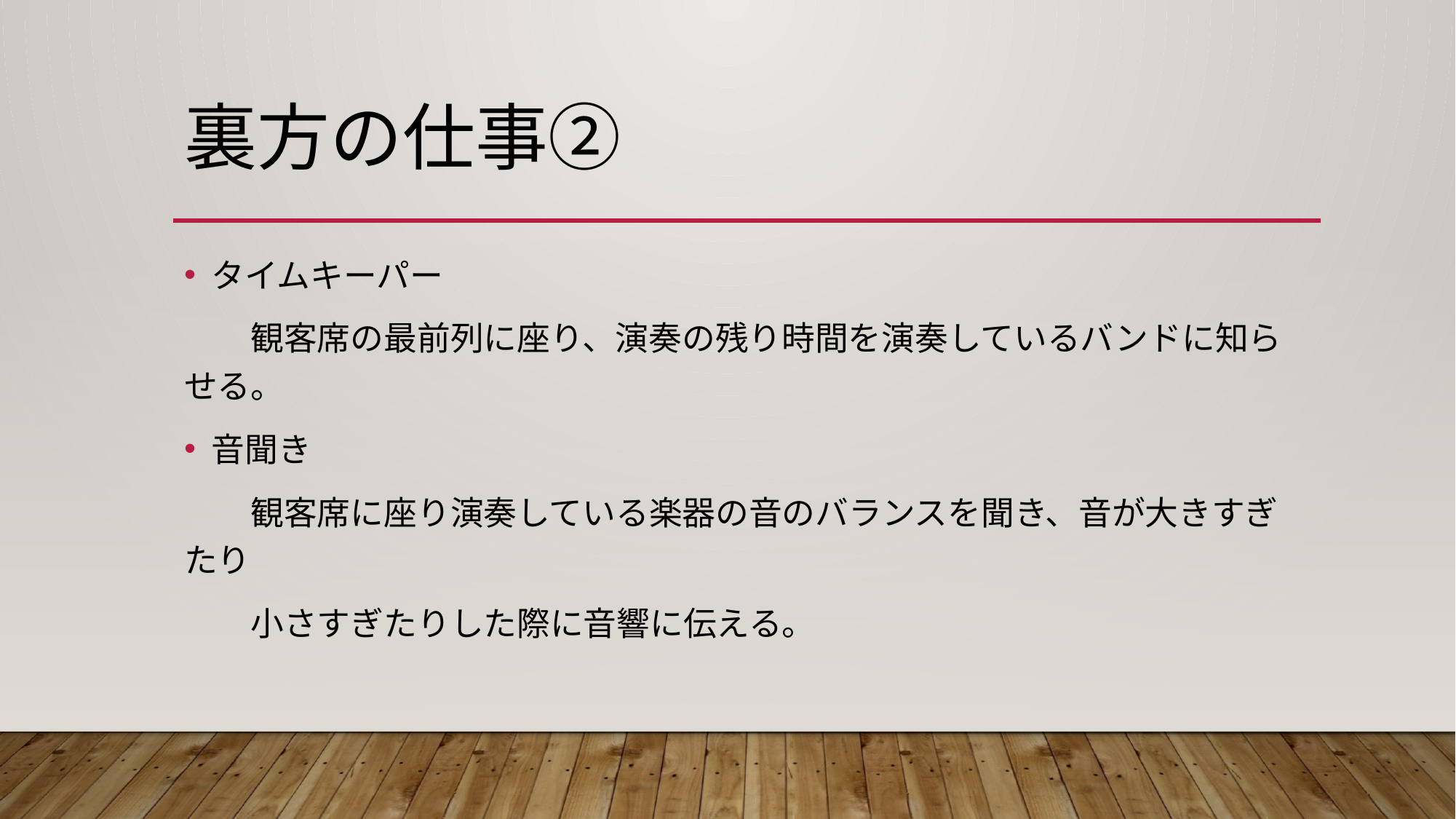

# 裏方の仕事②
タイムキーパー
　　観客席の最前列に座り、演奏の残り時間を演奏しているバンドに知らせる。
音聞き
　　観客席に座り演奏している楽器の音のバランスを聞き、音が大きすぎたり
　　小さすぎたりした際に音響に伝える。